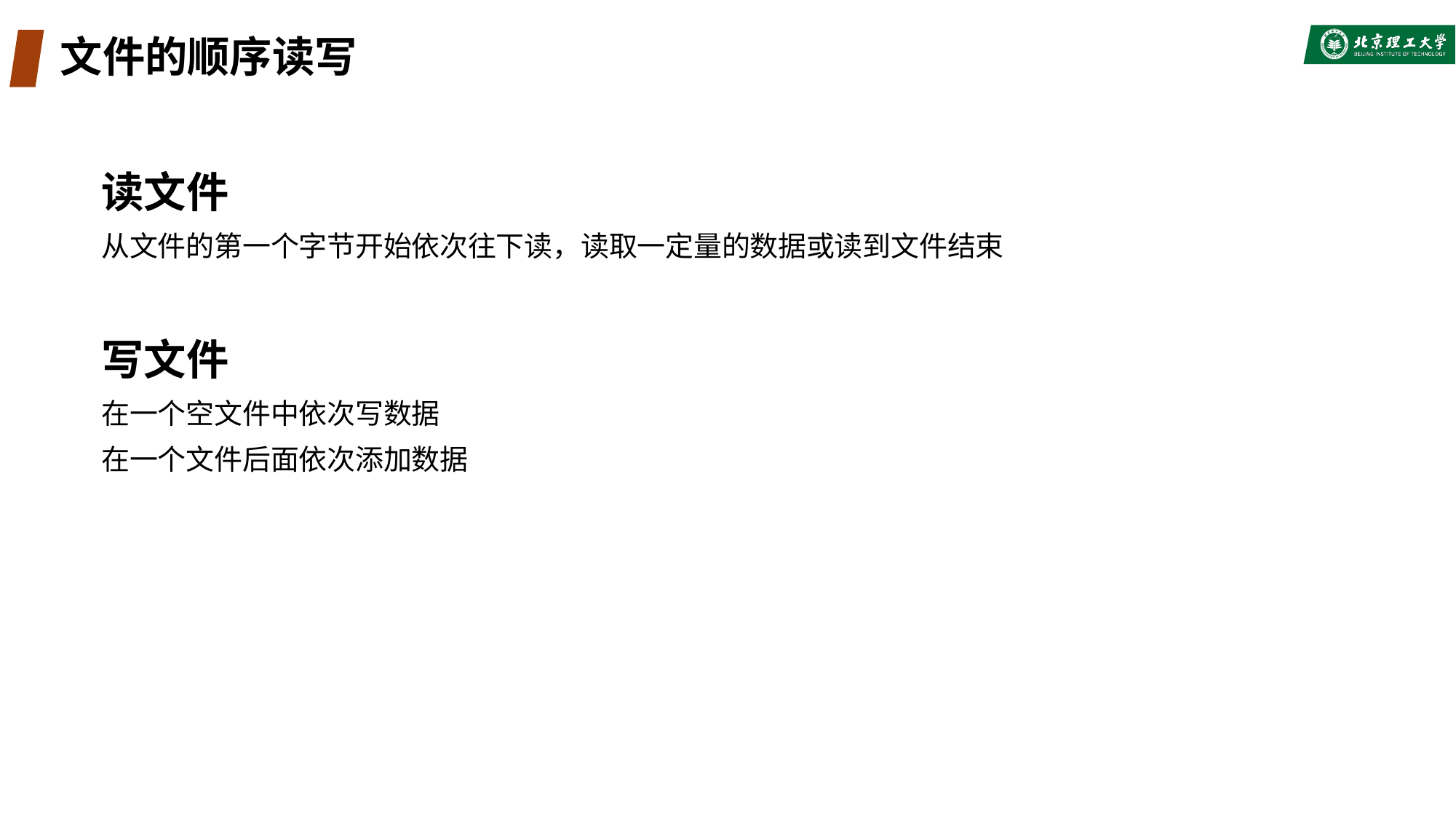

# 文件的顺序读写
读文件
从文件的第一个字节开始依次往下读，读取一定量的数据或读到文件结束

写文件
在一个空文件中依次写数据
在一个文件后面依次添加数据